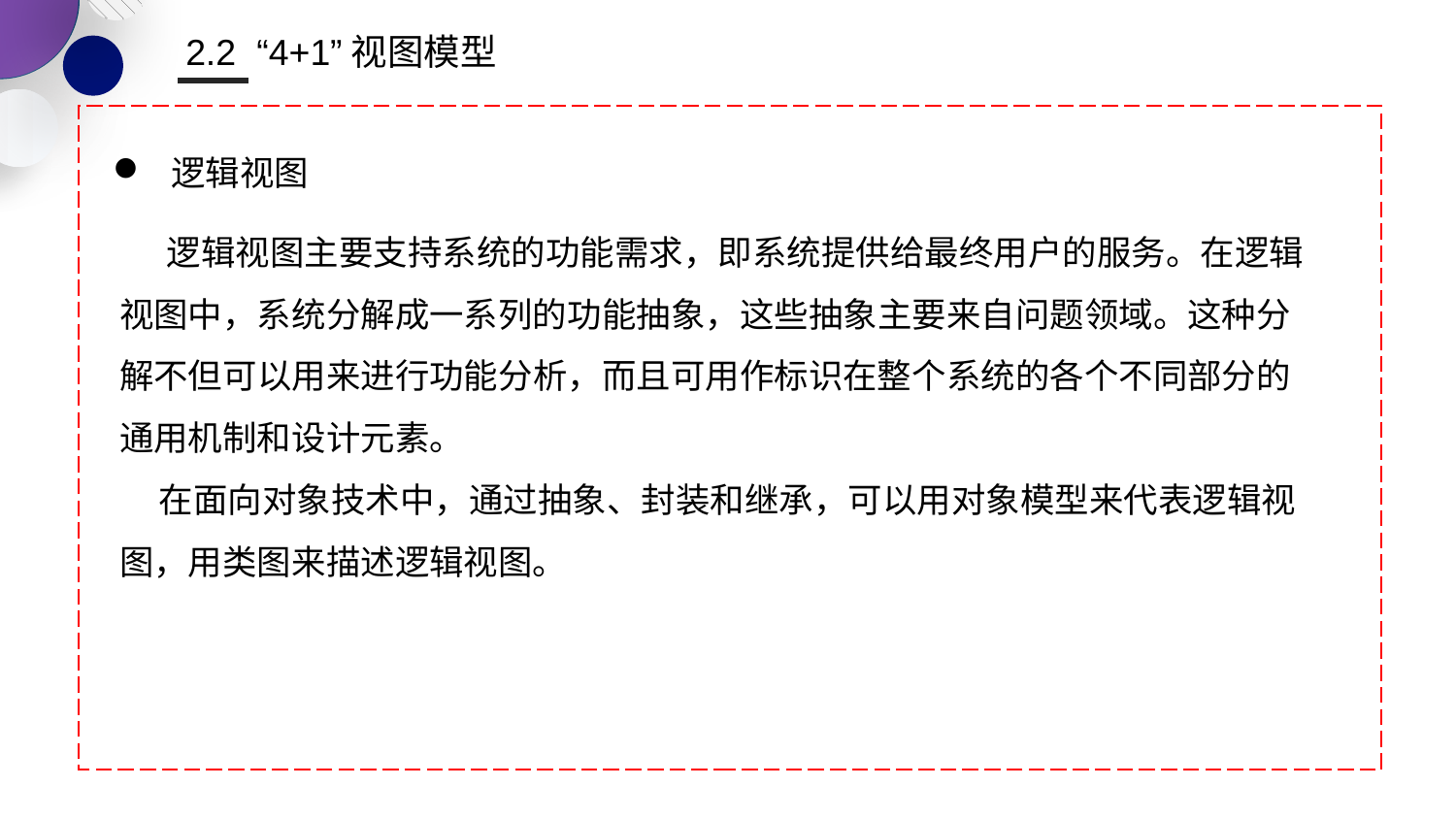

2.2  “4+1”视图模型

  逻辑视图
     逻辑视图主要支持系统的功能需求，即系统提供给最终用户的服务。在逻辑视图中，系统分解成一系列的功能抽象，这些抽象主要来自问题领域。这种分解不但可以用来进行功能分析，而且可用作标识在整个系统的各个不同部分的通用机制和设计元素。
    在面向对象技术中，通过抽象、封装和继承，可以用对象模型来代表逻辑视图，用类图来描述逻辑视图。